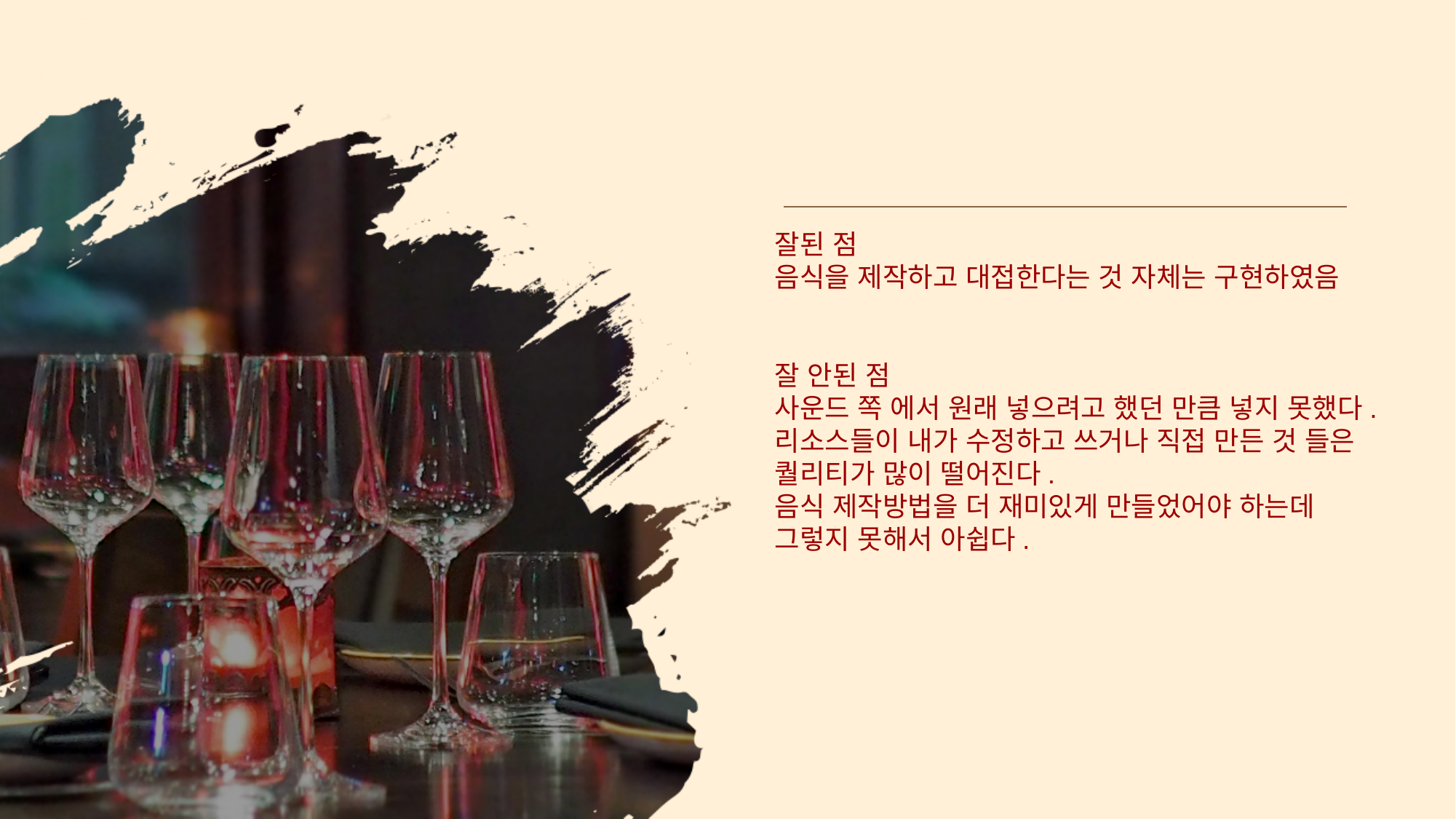

잘된 점
음식을 제작하고 대접한다는 것 자체는 구현하였음

잘 안된 점
사운드 쪽 에서 원래 넣으려고 했던 만큼 넣지 못했다.
리소스들이 내가 수정하고 쓰거나 직접 만든 것 들은 퀄리티가 많이 떨어진다.
음식 제작방법을 더 재미있게 만들었어야 하는데 그렇지 못해서 아쉽다.